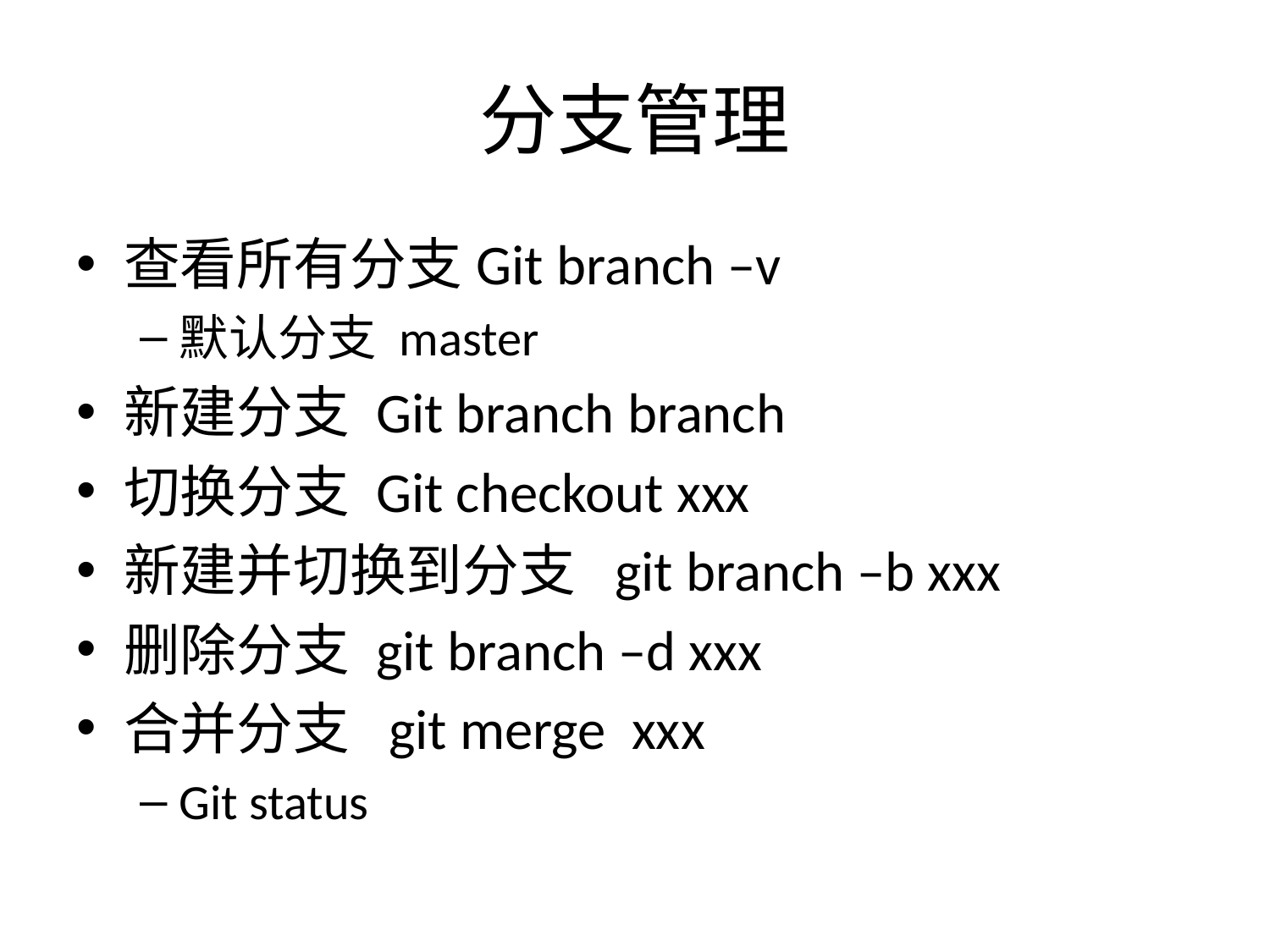

# 分支管理
查看所有分支Git branch –v
默认分支 master
新建分支 Git branch branch
切换分支 Git checkout xxx
新建并切换到分支  git branch –b xxx
删除分支 git branch –d xxx
合并分支  git merge  xxx
Git status